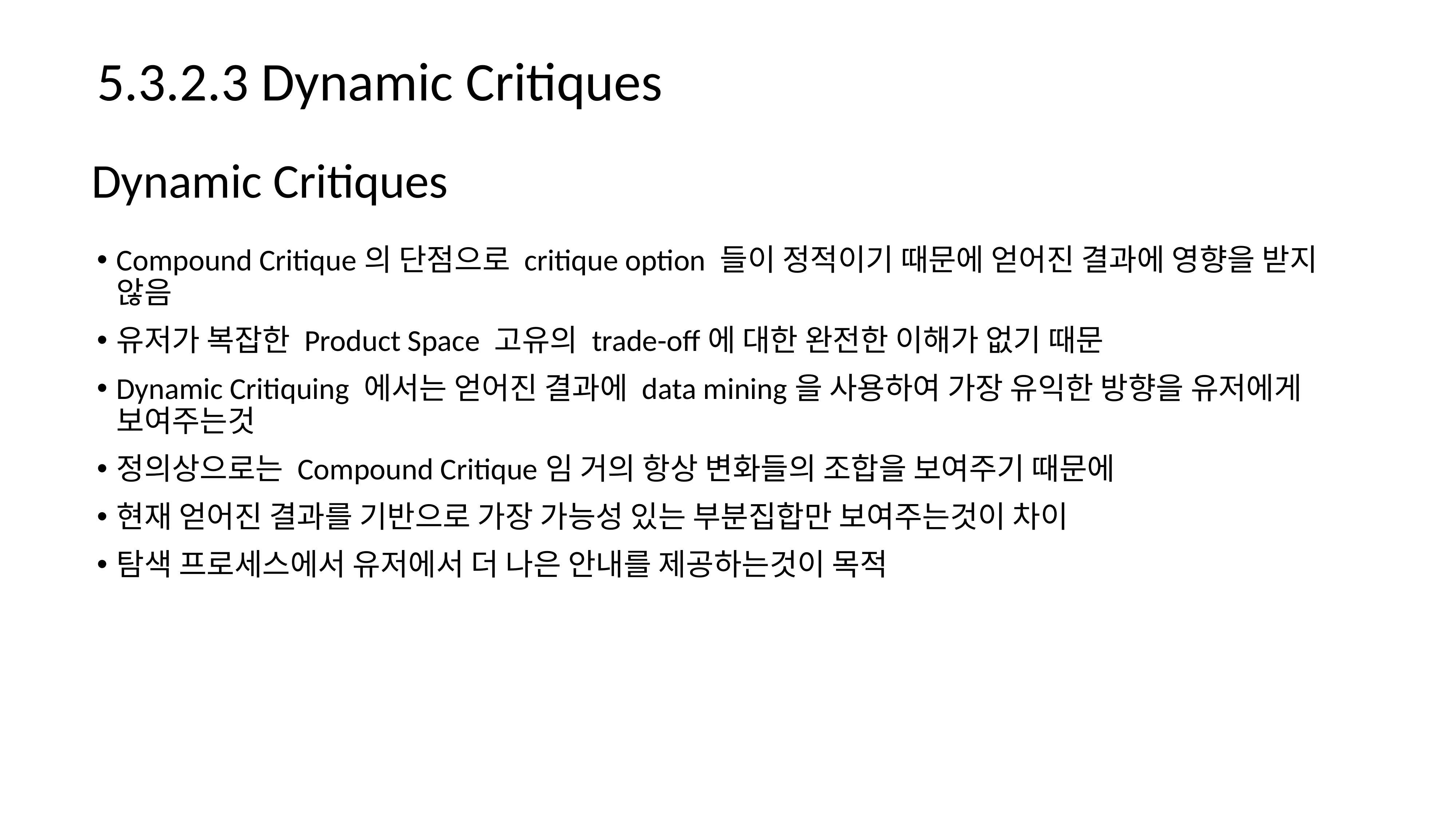

5.3.2.3 Dynamic Critiques
# Dynamic Critiques
Compound Critique의 단점으로 critique option 들이 정적이기 때문에 얻어진 결과에 영향을 받지 않음
유저가 복잡한 Product Space 고유의 trade-off에 대한 완전한 이해가 없기 때문
Dynamic Critiquing 에서는 얻어진 결과에 data mining을 사용하여 가장 유익한 방향을 유저에게 보여주는것
정의상으로는 Compound Critique임 거의 항상 변화들의 조합을 보여주기 때문에
현재 얻어진 결과를 기반으로 가장 가능성 있는 부분집합만 보여주는것이 차이
탐색 프로세스에서 유저에서 더 나은 안내를 제공하는것이 목적